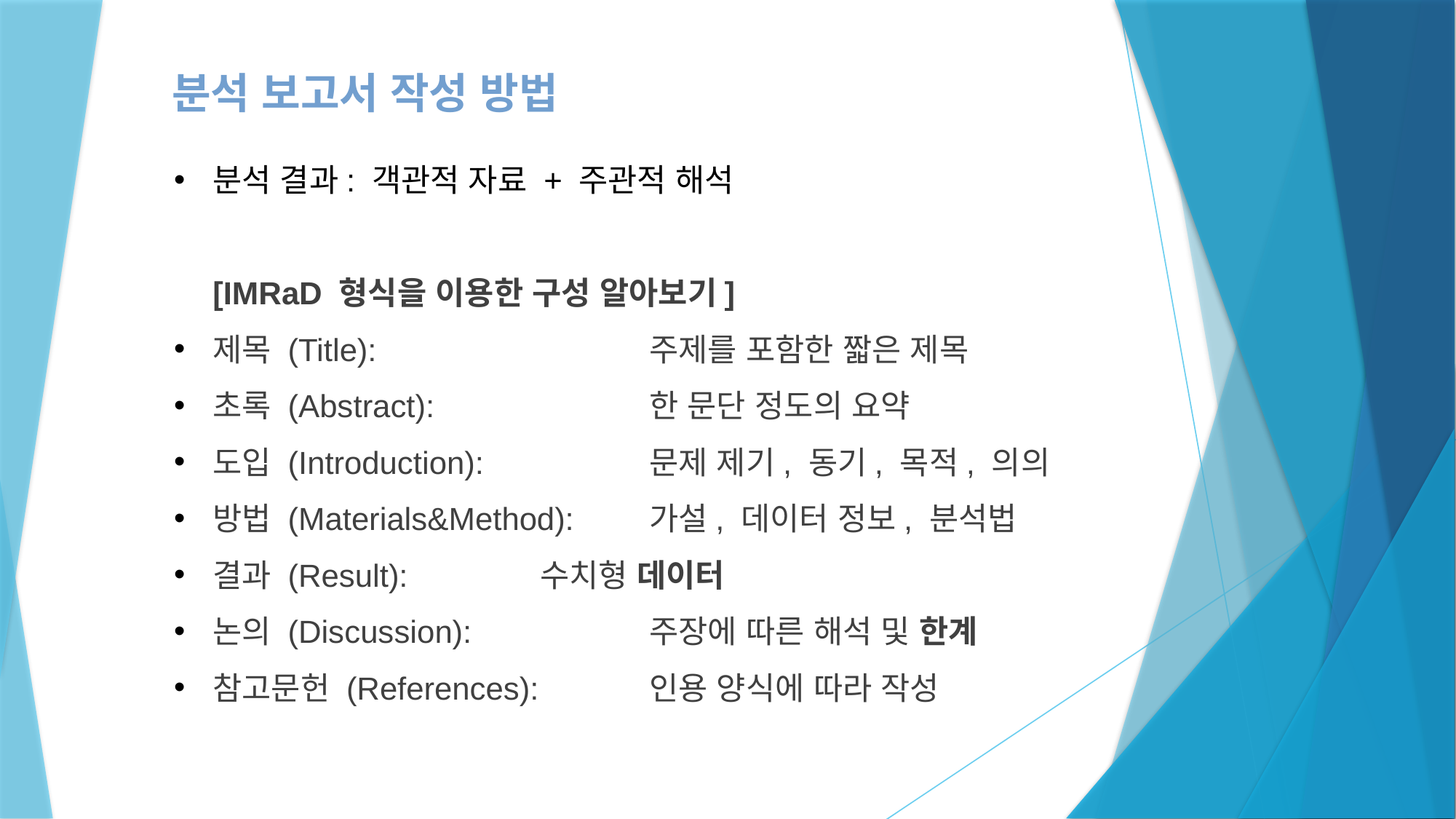

분석 보고서 작성 방법
# 분석 결과: 객관적 자료 + 주관적 해석

[IMRaD 형식을 이용한 구성 알아보기]
제목 (Title):			주제를 포함한 짧은 제목
초록 (Abstract):		한 문단 정도의 요약
도입 (Introduction):		문제 제기, 동기, 목적, 의의
방법 (Materials&Method):	가설, 데이터 정보, 분석법
결과 (Result):		수치형 데이터
논의 (Discussion): 		주장에 따른 해석 및 한계
참고문헌 (References): 	인용 양식에 따라 작성